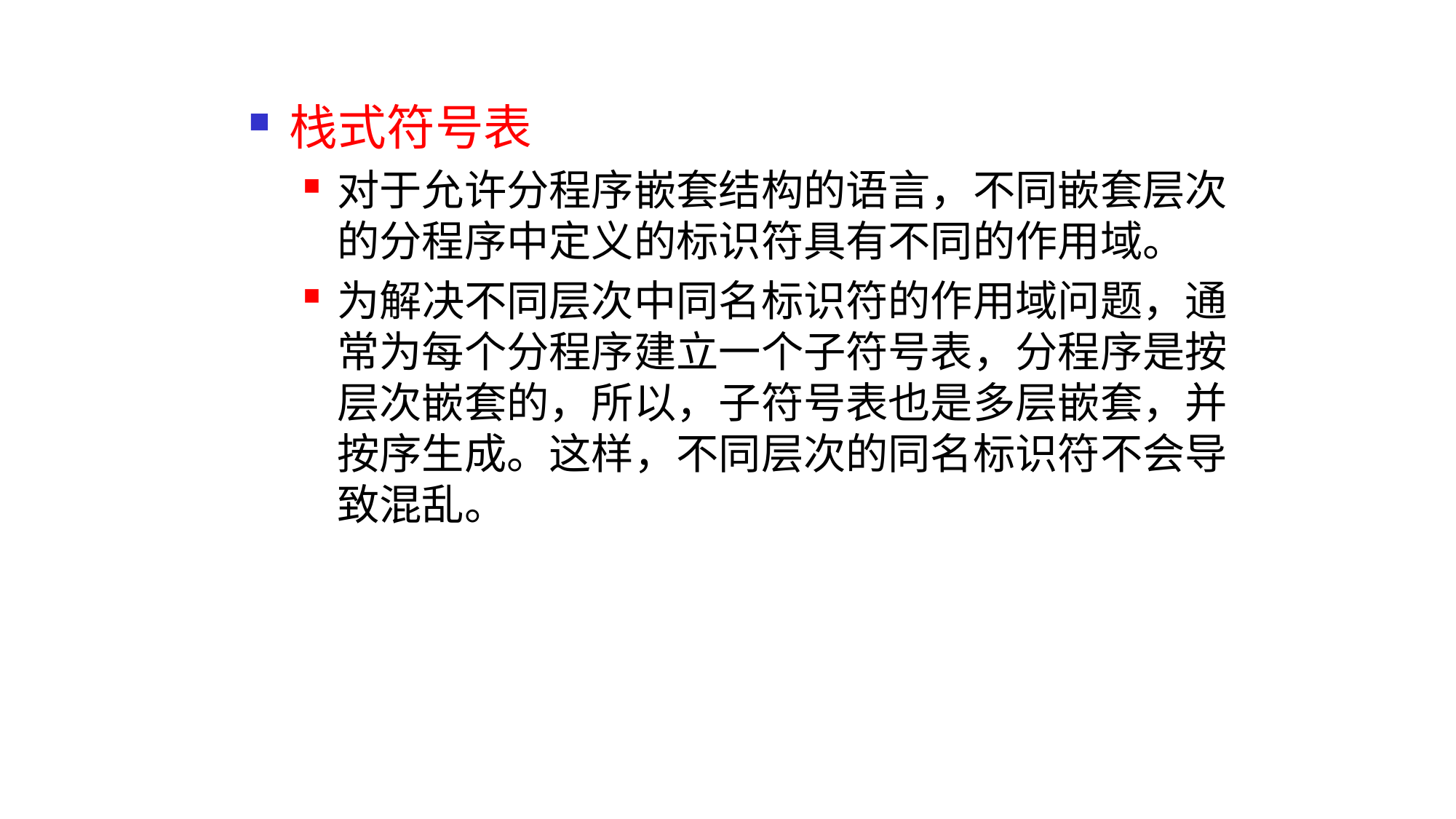

栈式符号表
对于允许分程序嵌套结构的语言，不同嵌套层次的分程序中定义的标识符具有不同的作用域。
为解决不同层次中同名标识符的作用域问题，通常为每个分程序建立一个子符号表，分程序是按层次嵌套的，所以，子符号表也是多层嵌套，并按序生成。这样，不同层次的同名标识符不会导致混乱。
34